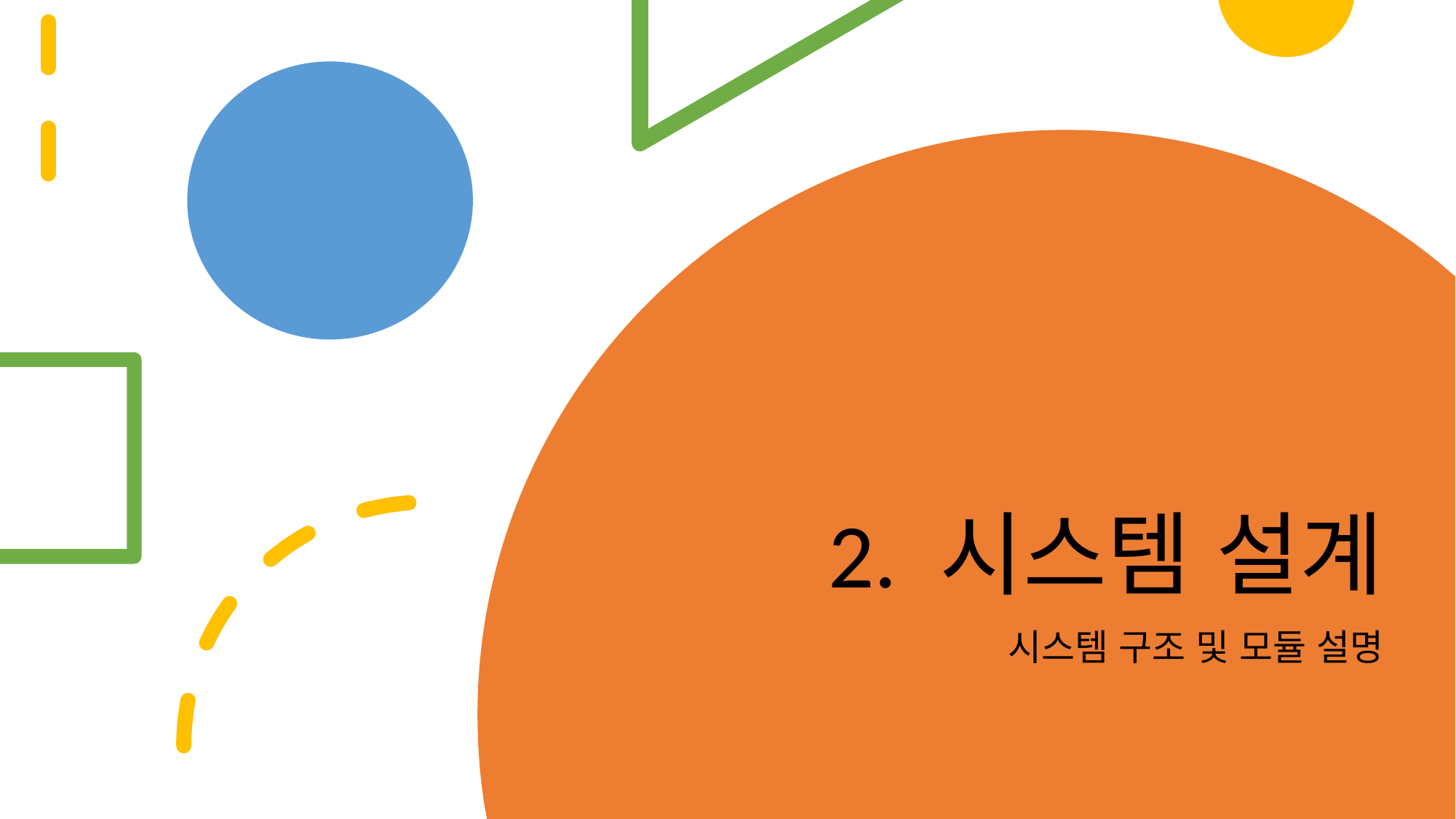

# 2. 시스템 설계

 시스템 구조 및 모듈 설명